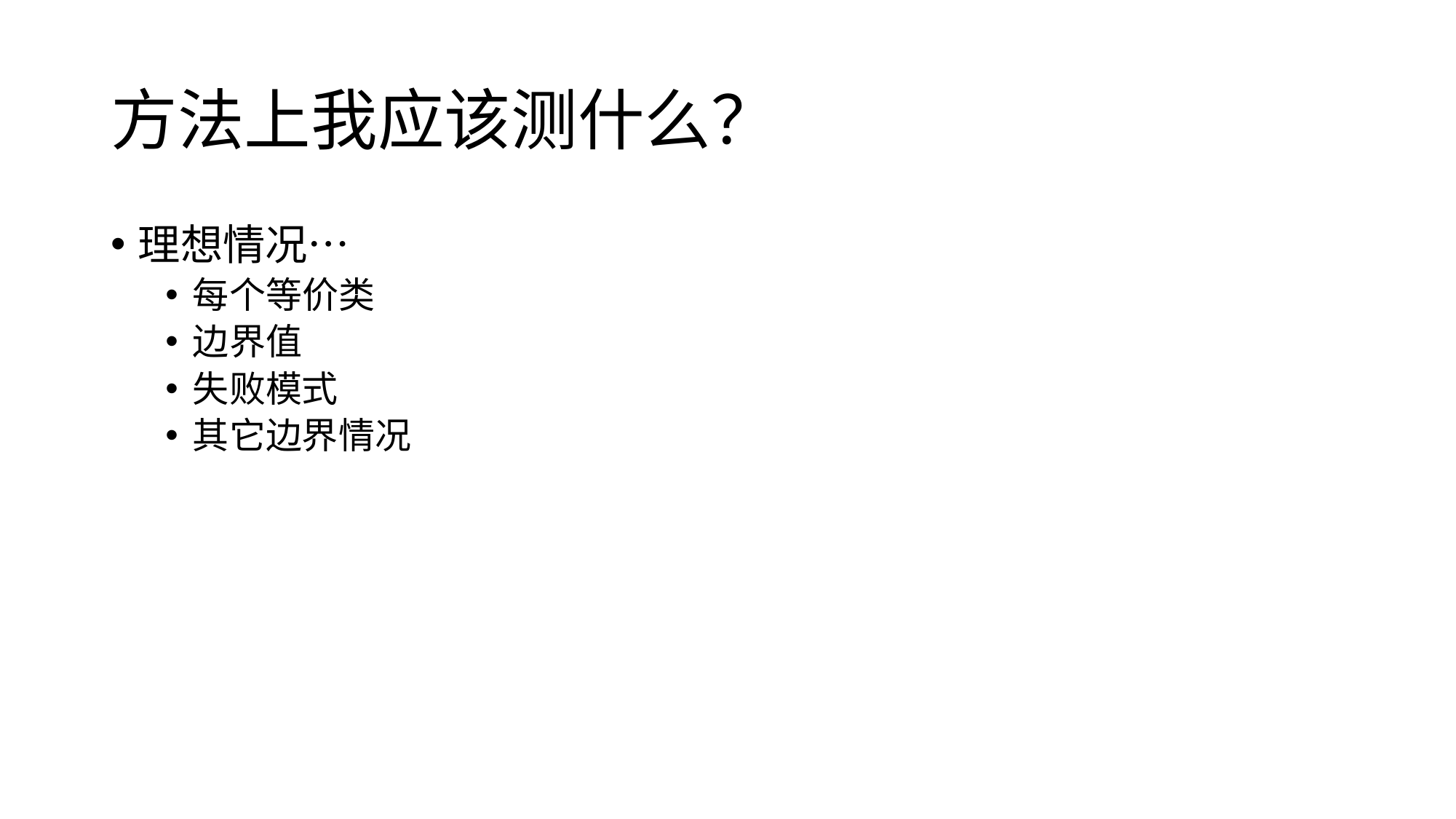

# 方法上我应该测什么？
理想情况…
每个等价类
边界值
失败模式
其它边界情况